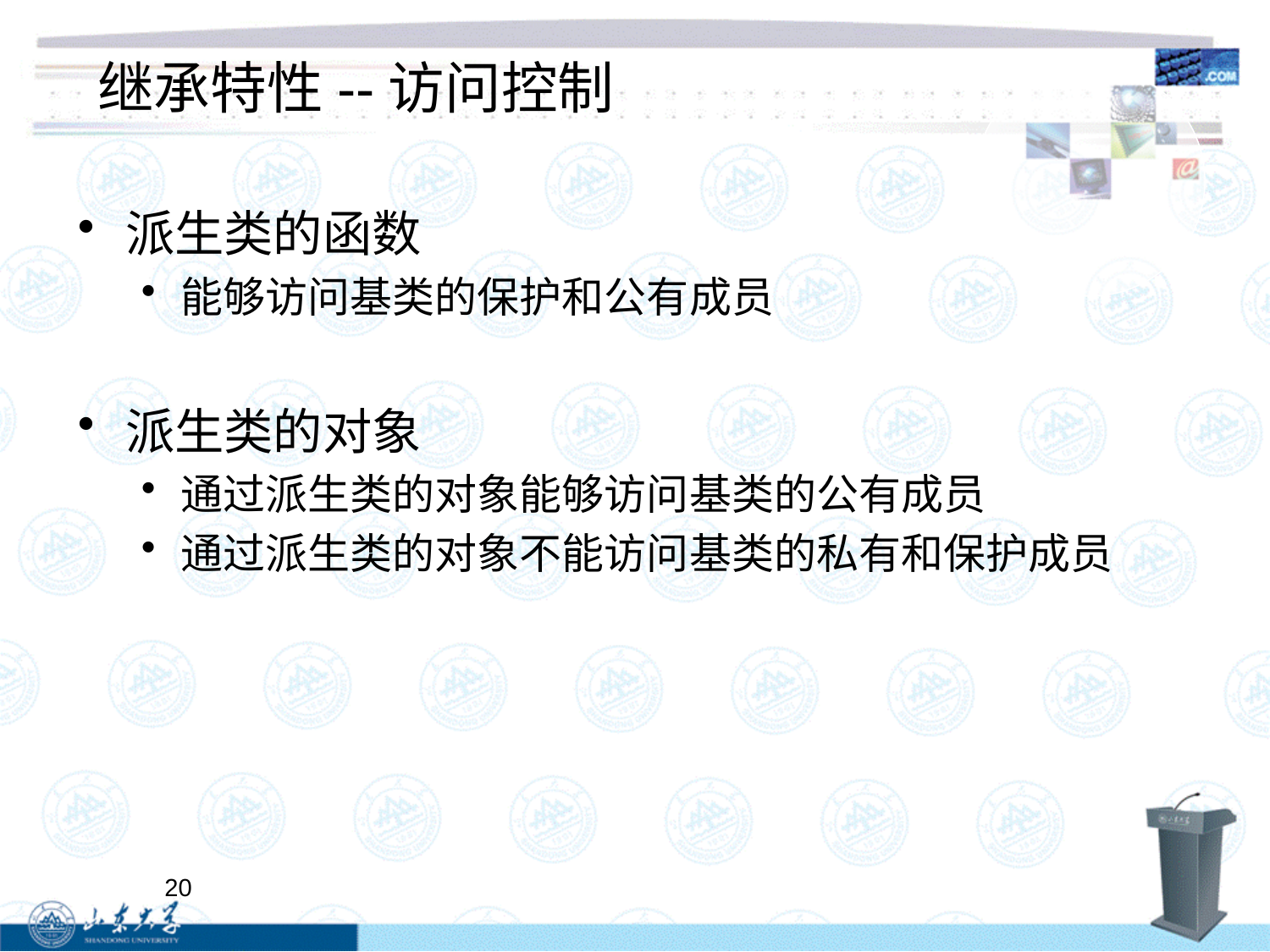

# 继承特性--访问控制
派生类的函数
能够访问基类的保护和公有成员

派生类的对象
通过派生类的对象能够访问基类的公有成员
通过派生类的对象不能访问基类的私有和保护成员
20